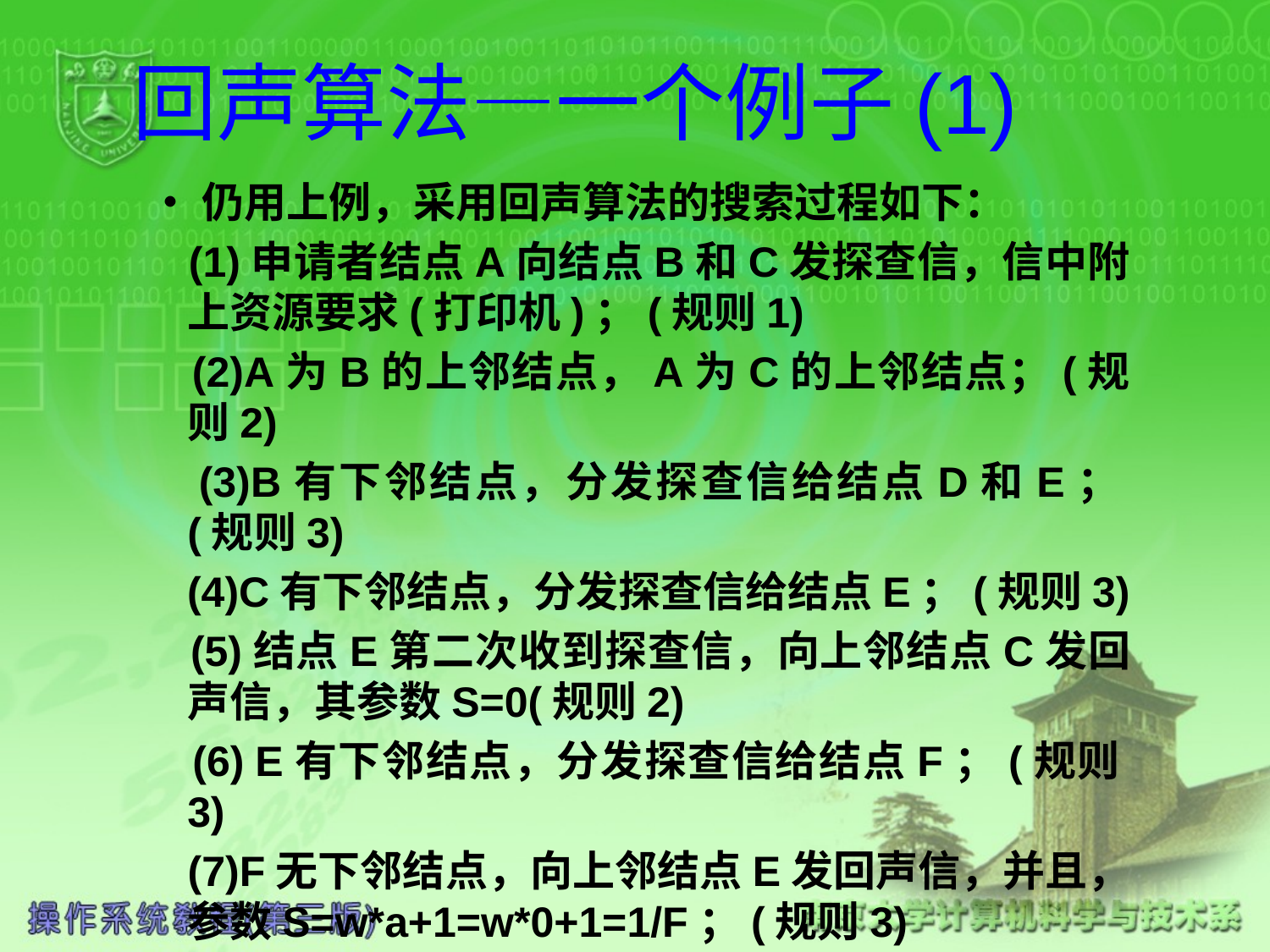

# 回声算法—一个例子(1)
 •仍用上例，采用回声算法的搜索过程如下：
    (1)申请者结点A向结点B和C发探查信，信中附上资源要求(打印机)；(规则1)
    (2)A为B的上邻结点，A为C的上邻结点；(规则2)
    (3)B有下邻结点，分发探查信给结点D和E；(规则3)
    (4)C有下邻结点，分发探查信给结点E；(规则3)
    (5)结点E第二次收到探查信，向上邻结点C发回声信，其参数S=0(规则2)
    (6) E有下邻结点，分发探查信给结点F；(规则3)
    (7)F无下邻结点，向上邻结点E发回声信，并且，参数S=w*a+1=w*0+1=1/F；(规则3)